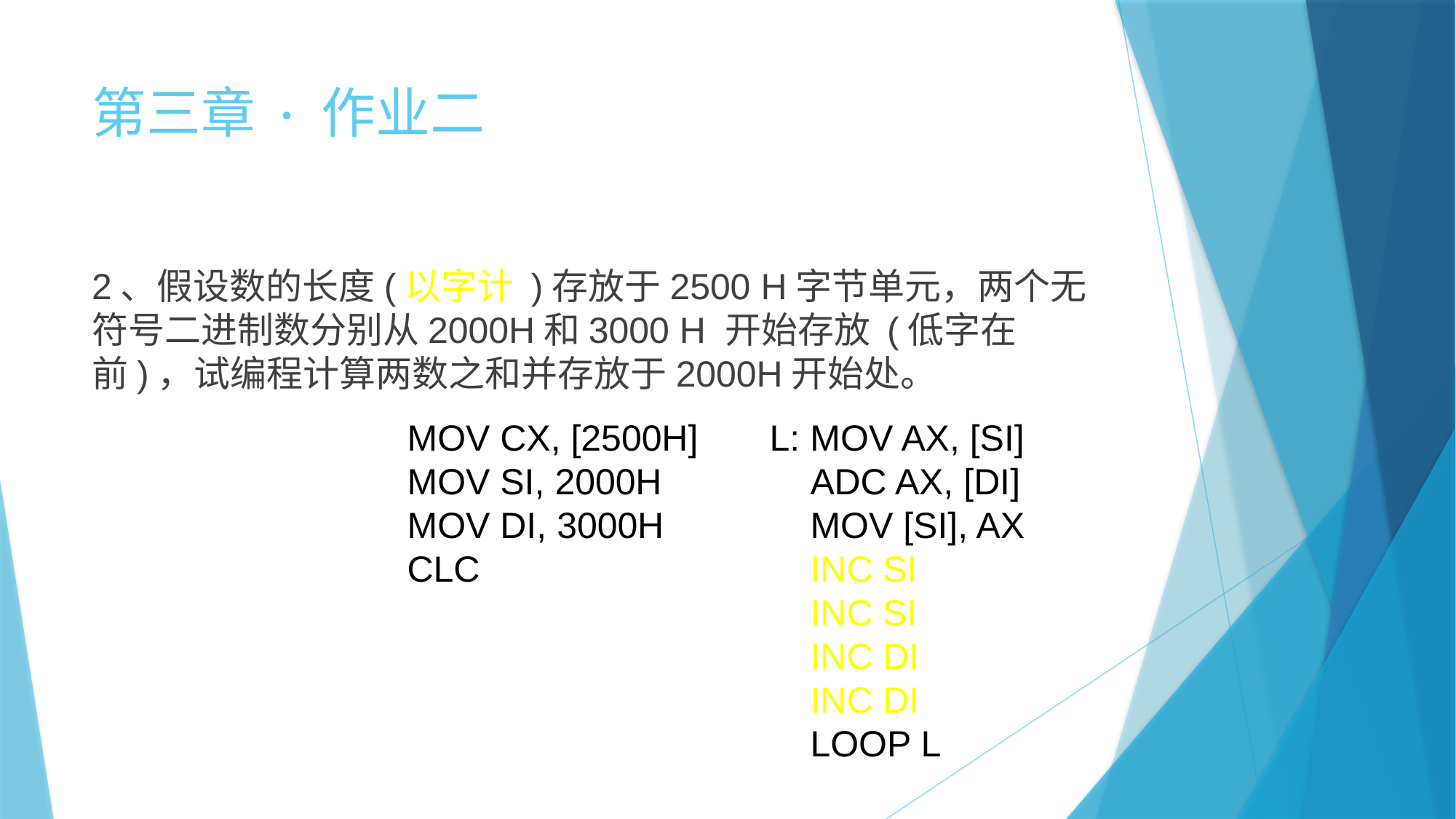

# 第三章 · 作业二
2、假设数的长度(以字计 )存放于2500 H字节单元，两个无符号二进制数分别从2000H和3000 H 开始存放 (低字在前)，试编程计算两数之和并存放于2000H开始处。

MOV CX, [2500H]
MOV SI, 2000H
MOV DI, 3000H
CLC
L: MOV AX, [SI]
    ADC AX, [DI]
    MOV [SI], AX
    INC SI
    INC SI
    INC DI
    INC DI
    LOOP L